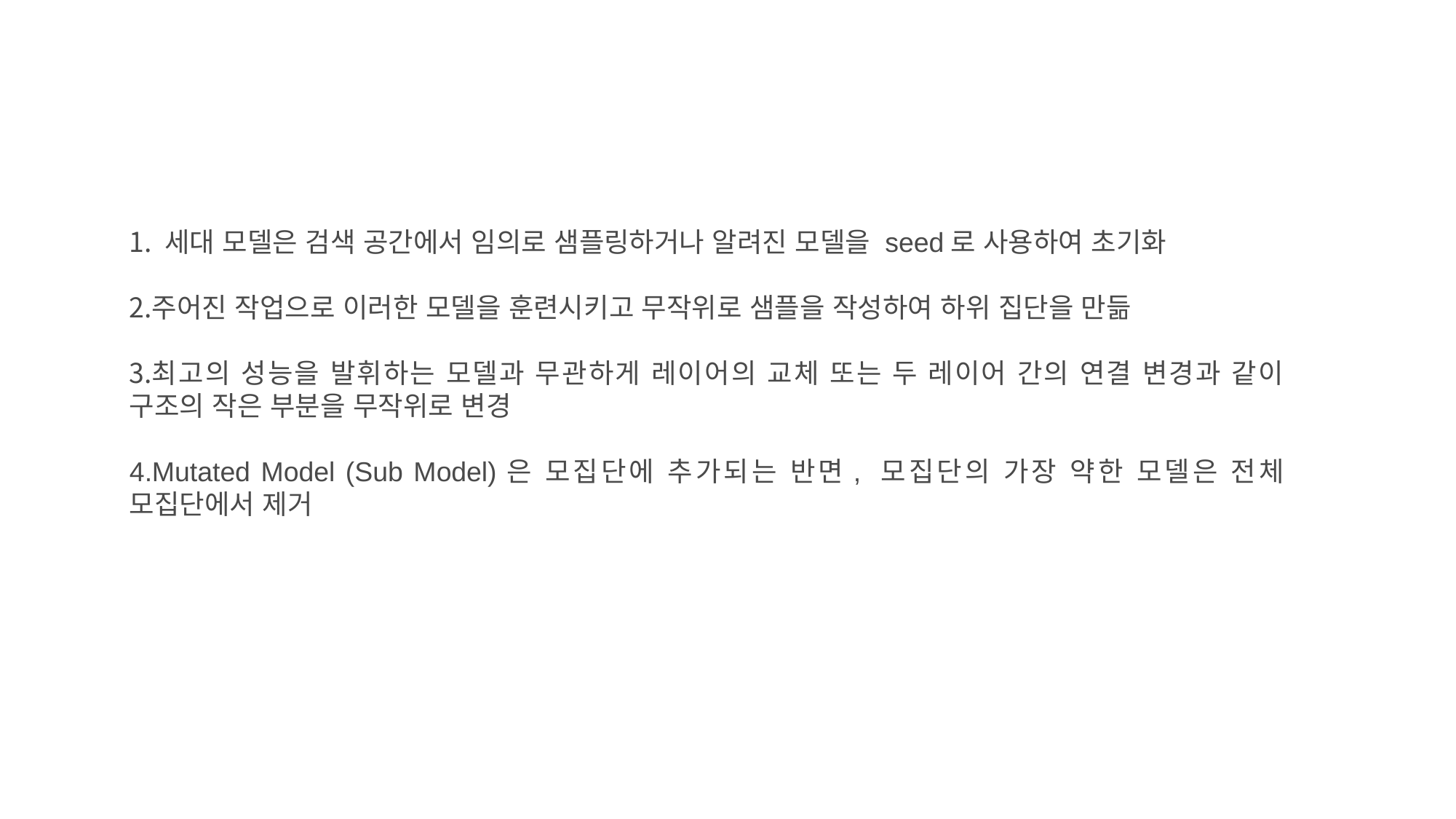

세대 모델은 검색 공간에서 임의로 샘플링하거나 알려진 모델을 seed로 사용하여 초기화

주어진 작업으로 이러한 모델을 훈련시키고 무작위로 샘플을 작성하여 하위 집단을 만듦

최고의 성능을 발휘하는 모델과 무관하게 레이어의 교체 또는 두 레이어 간의 연결 변경과 같이 구조의 작은 부분을 무작위로 변경

Mutated Model (Sub Model)은 모집단에 추가되는 반면, 모집단의 가장 약한 모델은 전체 모집단에서 제거